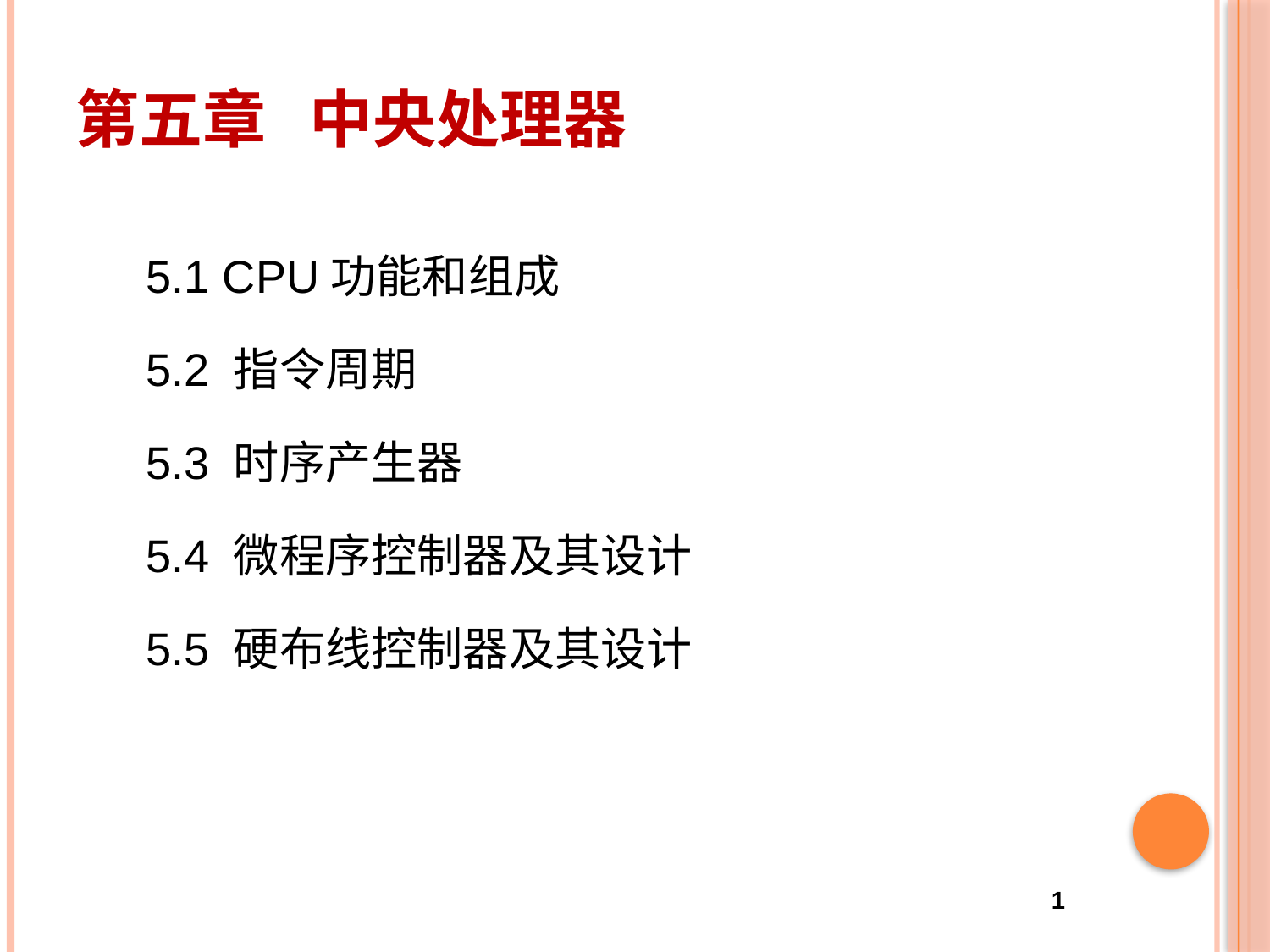

# 第五章   中央处理器
5.1 CPU功能和组成
5.2 指令周期
5.3 时序产生器
5.4 微程序控制器及其设计
5.5 硬布线控制器及其设计
1